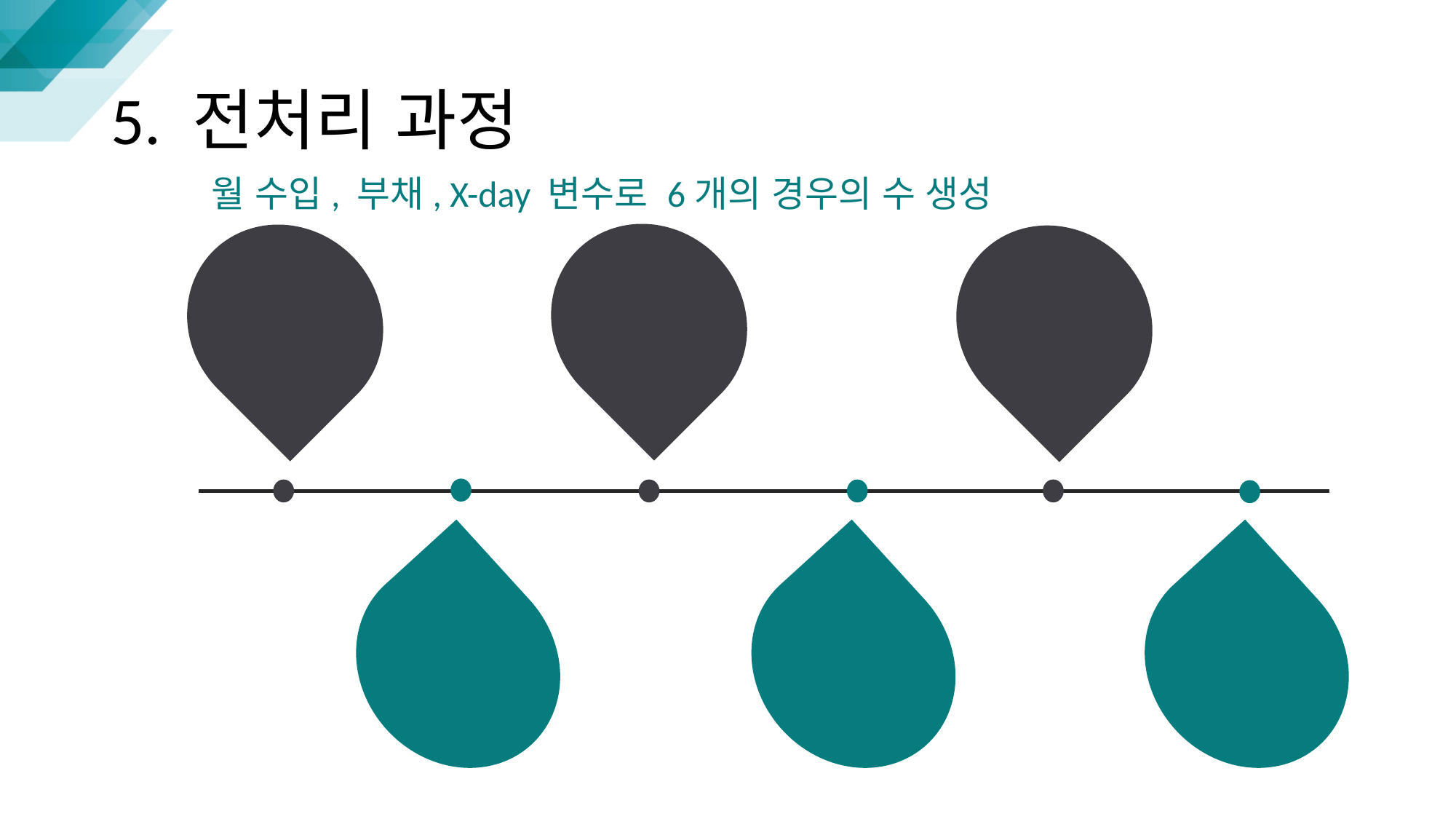

# 5. 전처리 과정
월 수입, 부채, X-day 변수로 6개의 경우의 수 생성

월수입 :  median
부채 : 그대로
X day : 그대로
월수입 :  median
부채 : 그대로
X day : 2개 삭제
월수입 :  삭제
부채 : 그대로
X day : 그대로
2013
C

월수입 :  제거
부채 : 그대로
X day : 3개 합
월수입 :  제거
부채 : 5 초과 제거
X day : 그대로
월수입 :  제거
부채 : 5초과 제거
X day : 3개 합